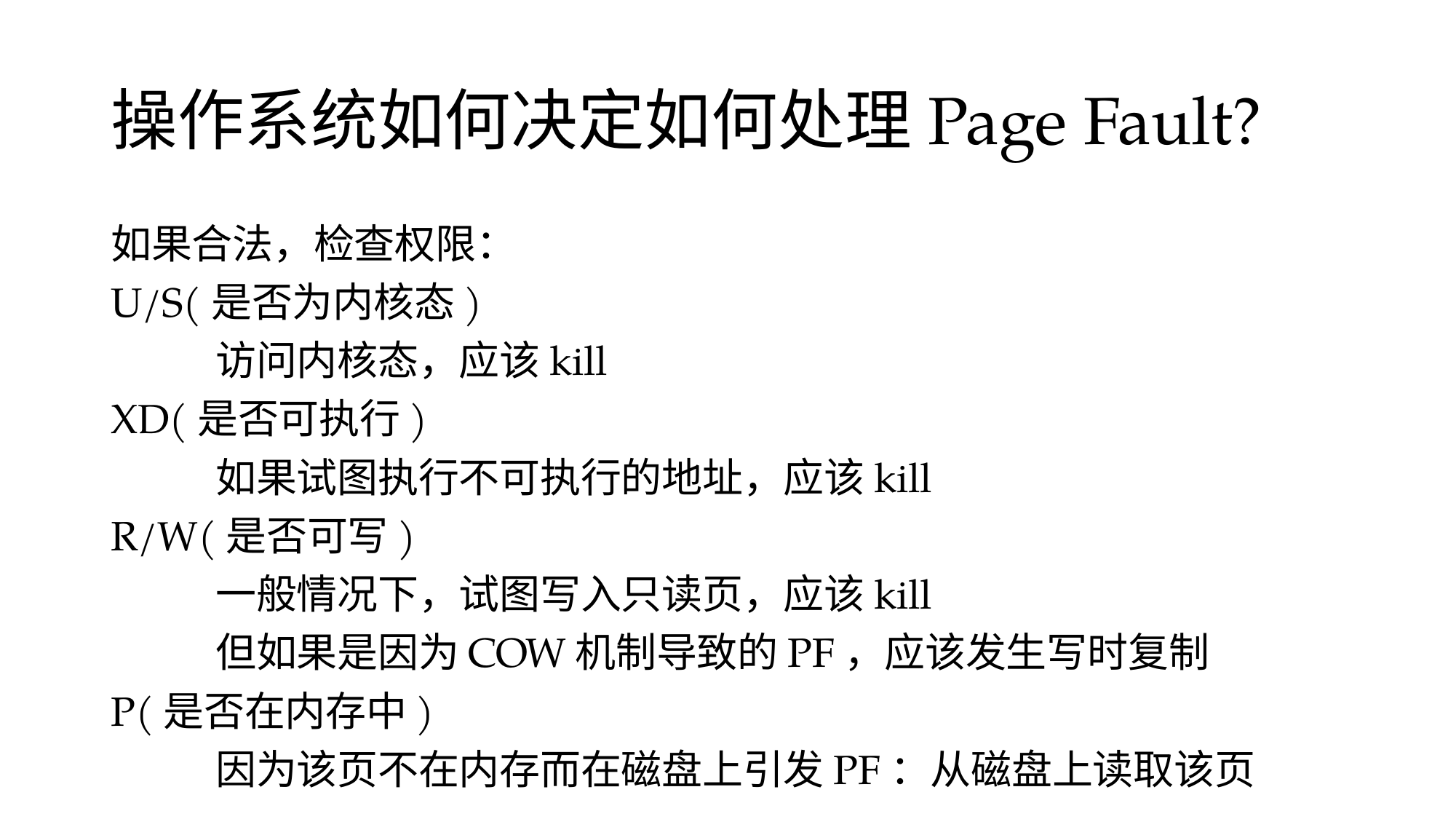

# 操作系统如何决定如何处理Page Fault?
如果合法，检查权限：
U/S(是否为内核态)
	访问内核态，应该kill
XD(是否可执行)
	如果试图执行不可执行的地址，应该kill
R/W(是否可写)
	一般情况下，试图写入只读页，应该kill
	但如果是因为COW机制导致的PF，应该发生写时复制
P(是否在内存中)
	因为该页不在内存而在磁盘上引发PF：从磁盘上读取该页